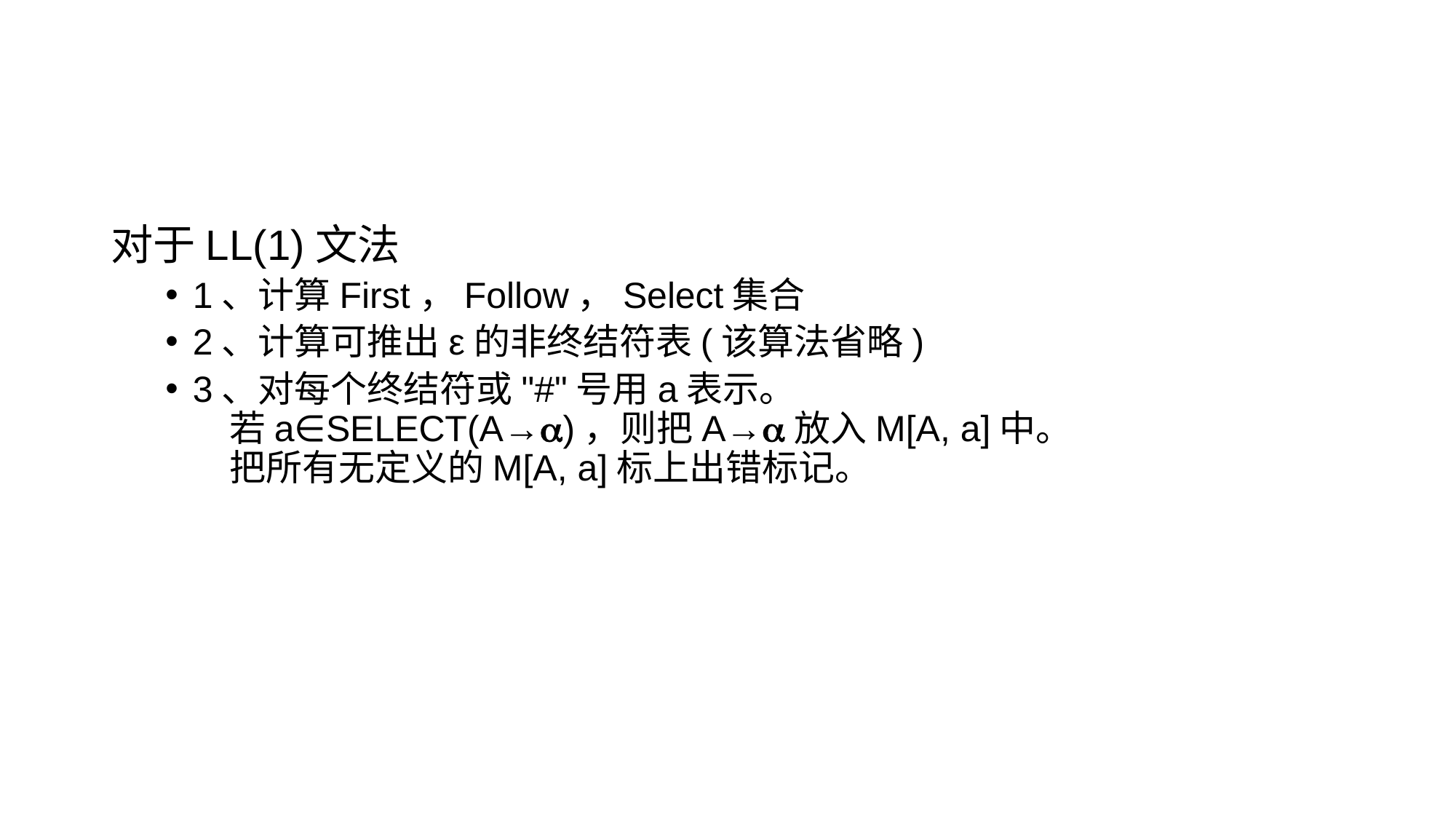

#
对于LL(1)文法
1、计算First，Follow，Select集合
2、计算可推出ε的非终结符表(该算法省略)
3、对每个终结符或"#"号用a表示。
　若a∈SELECT(A→α)，则把A→α放入M[A, a]中。
　把所有无定义的M[A, a]标上出错标记。